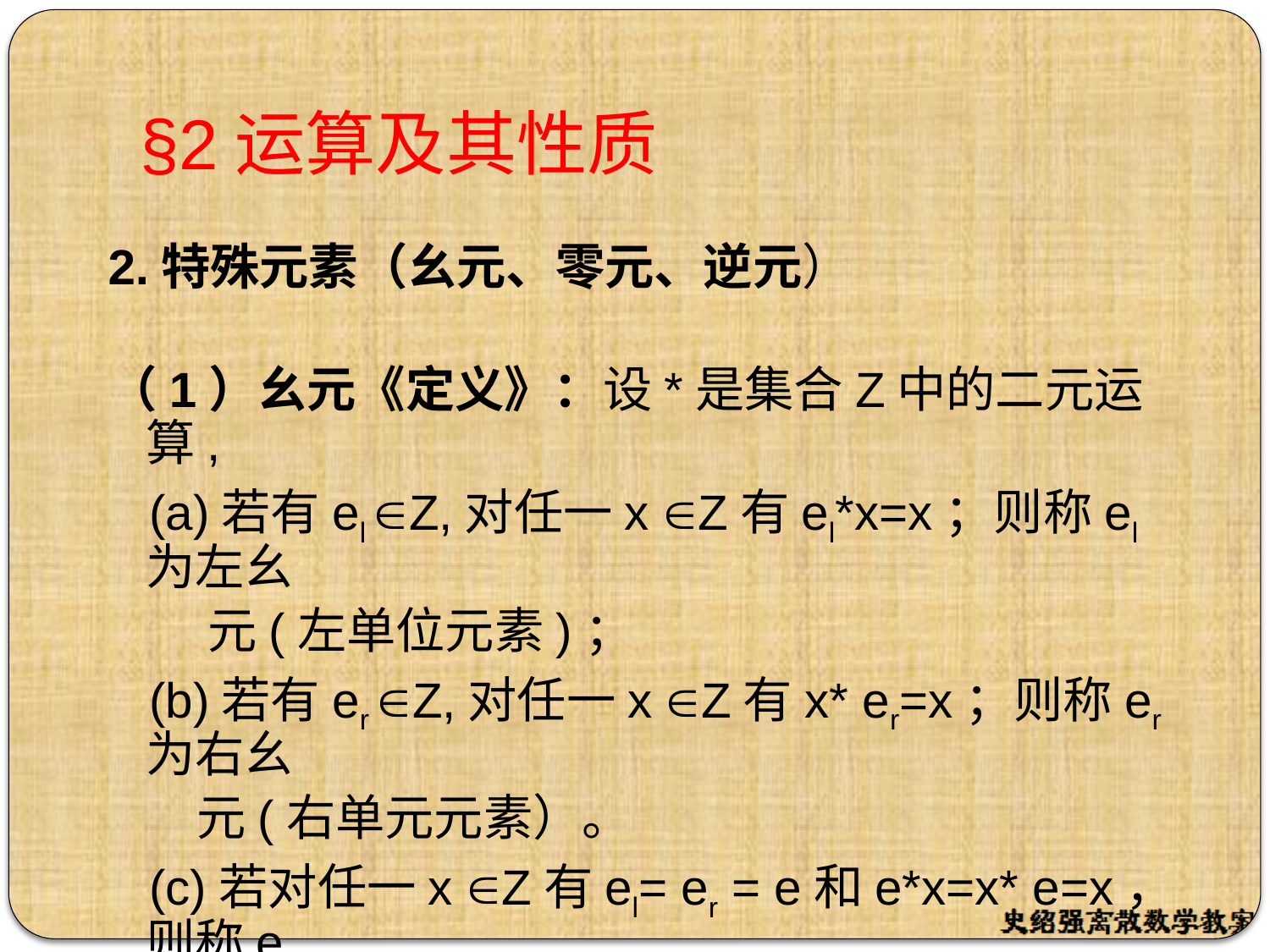

# §2运算及其性质
2.特殊元素（幺元、零元、逆元）
（1）幺元《定义》：设*是集合Z中的二元运算,
   (a)若有el ∈Z,对任一x ∈Z有el*x=x；则称el为左幺
        元(左单位元素)；
   (b)若有er ∈Z,对任一x ∈Z有x* er=x；则称er为右幺
       元(右单元元素）。
   (c)若对任一x ∈Z有el= er = e和e*x=x* e=x，则称e
        为幺元。